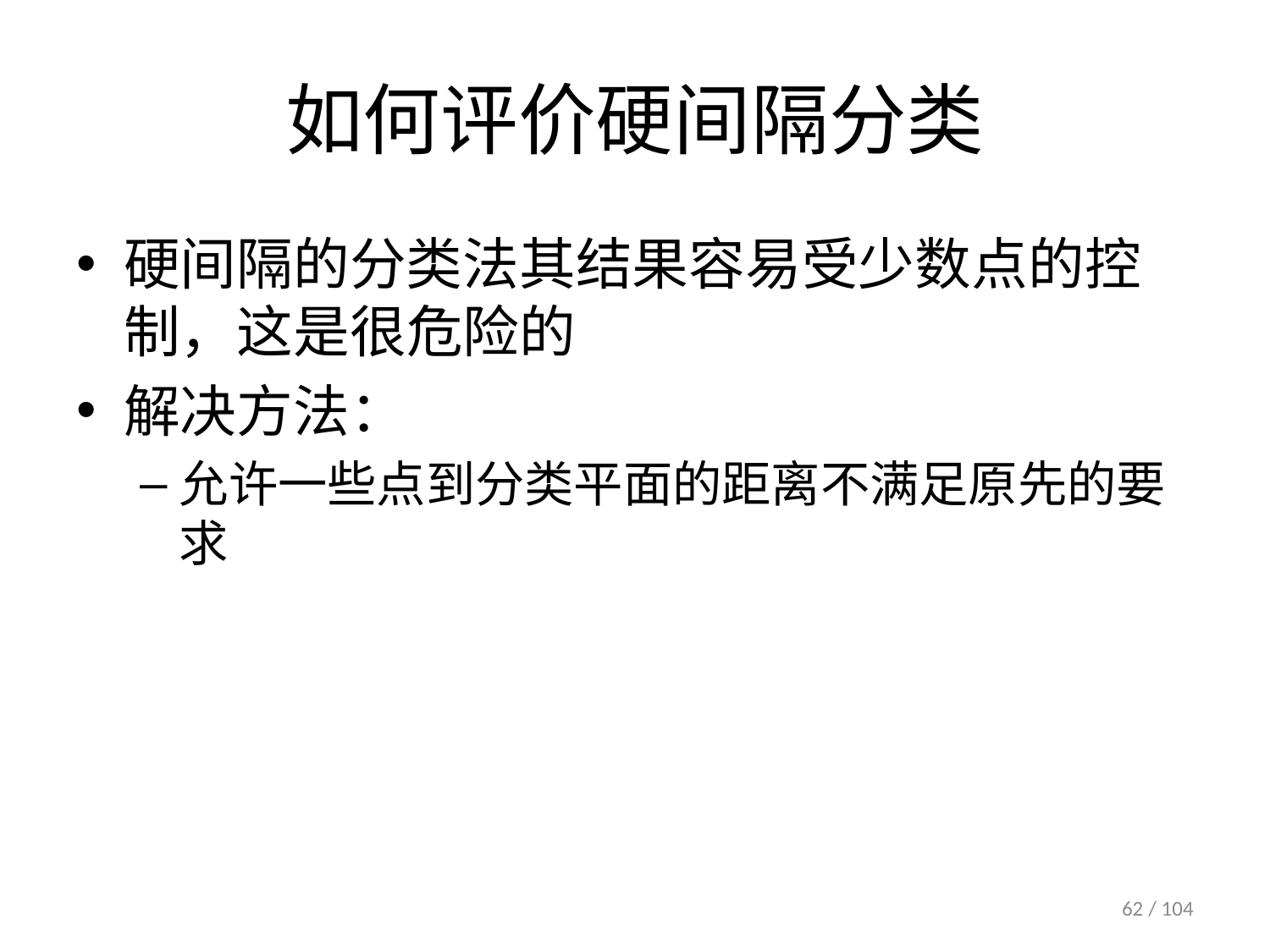

# 如何评价硬间隔分类
硬间隔的分类法其结果容易受少数点的控制，这是很危险的
解决方法：
允许一些点到分类平面的距离不满足原先的要求
62